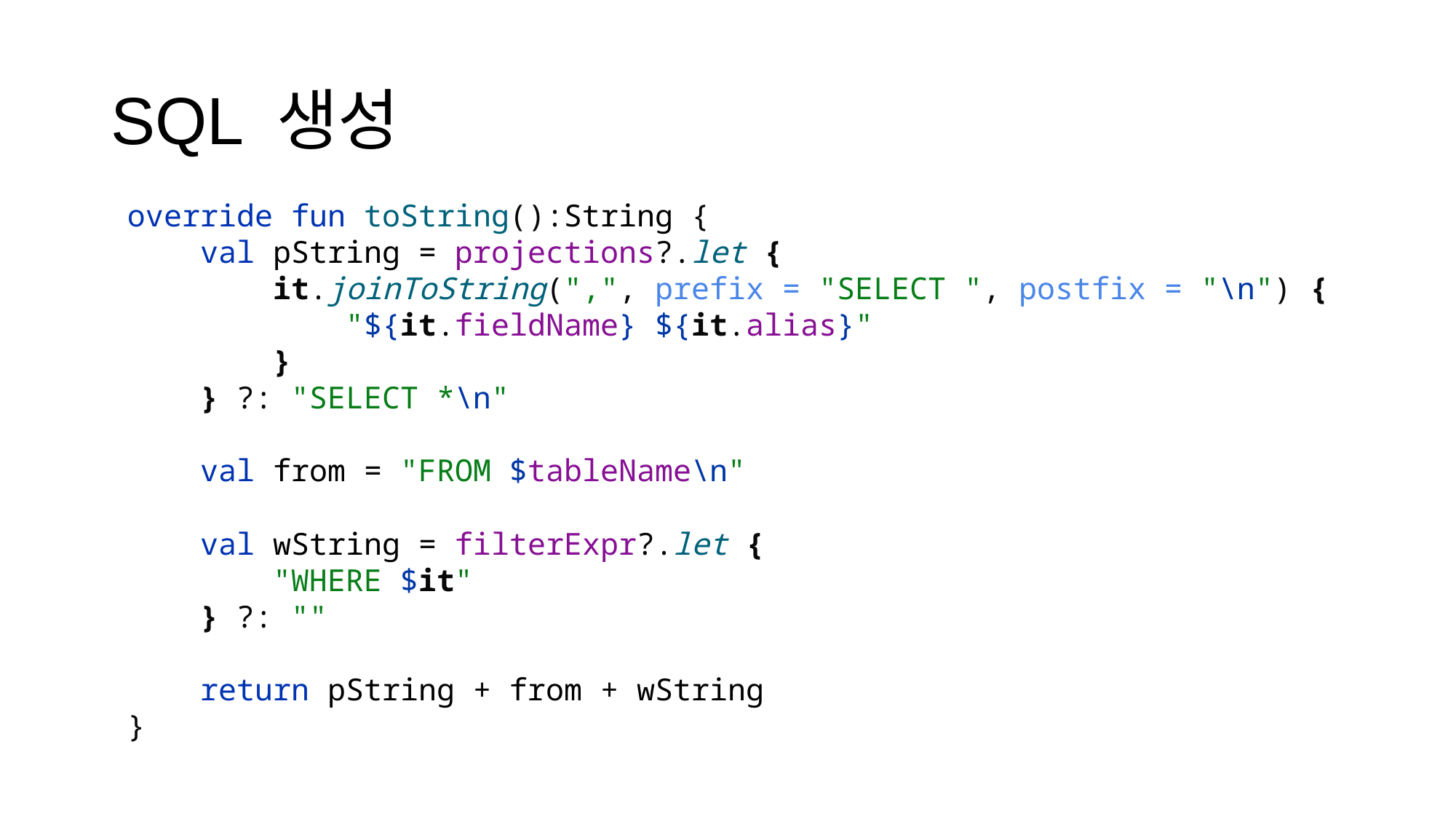

# SQL 생성
override fun toString():String {
    val pString = projections?.let {
        it.joinToString(",", prefix = "SELECT ", postfix = "\n") {
            "${it.fieldName} ${it.alias}"
        }
    } ?: "SELECT *\n"
    val from = "FROM $tableName\n"
    val wString = filterExpr?.let {
        "WHERE $it"
    } ?: ""
    return pString + from + wString
}